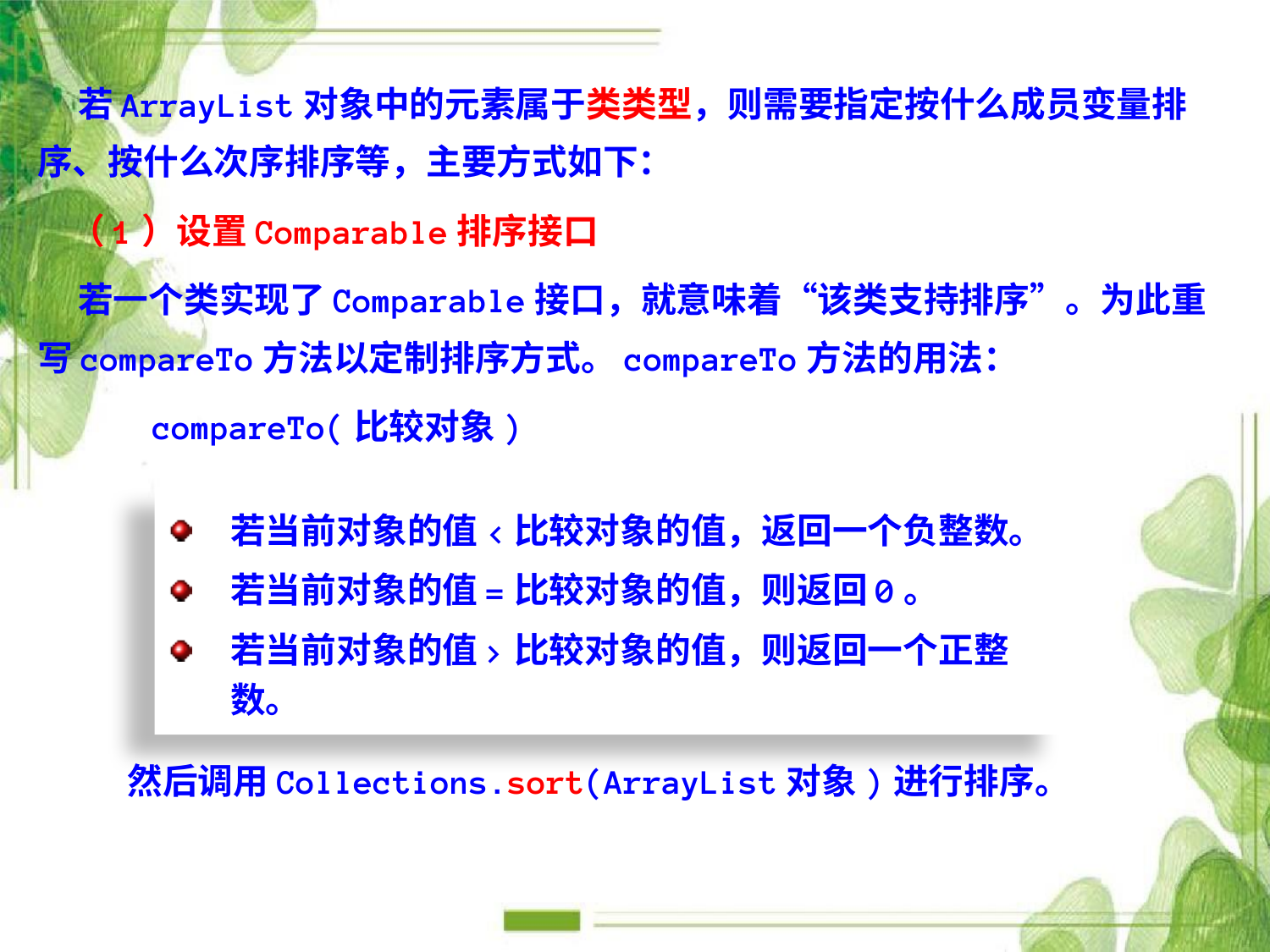

若ArrayList对象中的元素属于类类型，则需要指定按什么成员变量排序、按什么次序排序等，主要方式如下：
   （1）设置Comparable排序接口
    若一个类实现了Comparable接口，就意味着“该类支持排序”。为此重写compareTo方法以定制排序方式。compareTo方法的用法：
      compareTo(比较对象)
若当前对象的值<比较对象的值，返回一个负整数。
若当前对象的值=比较对象的值，则返回0。
若当前对象的值>比较对象的值，则返回一个正整数。
然后调用Collections.sort(ArrayList对象)进行排序。